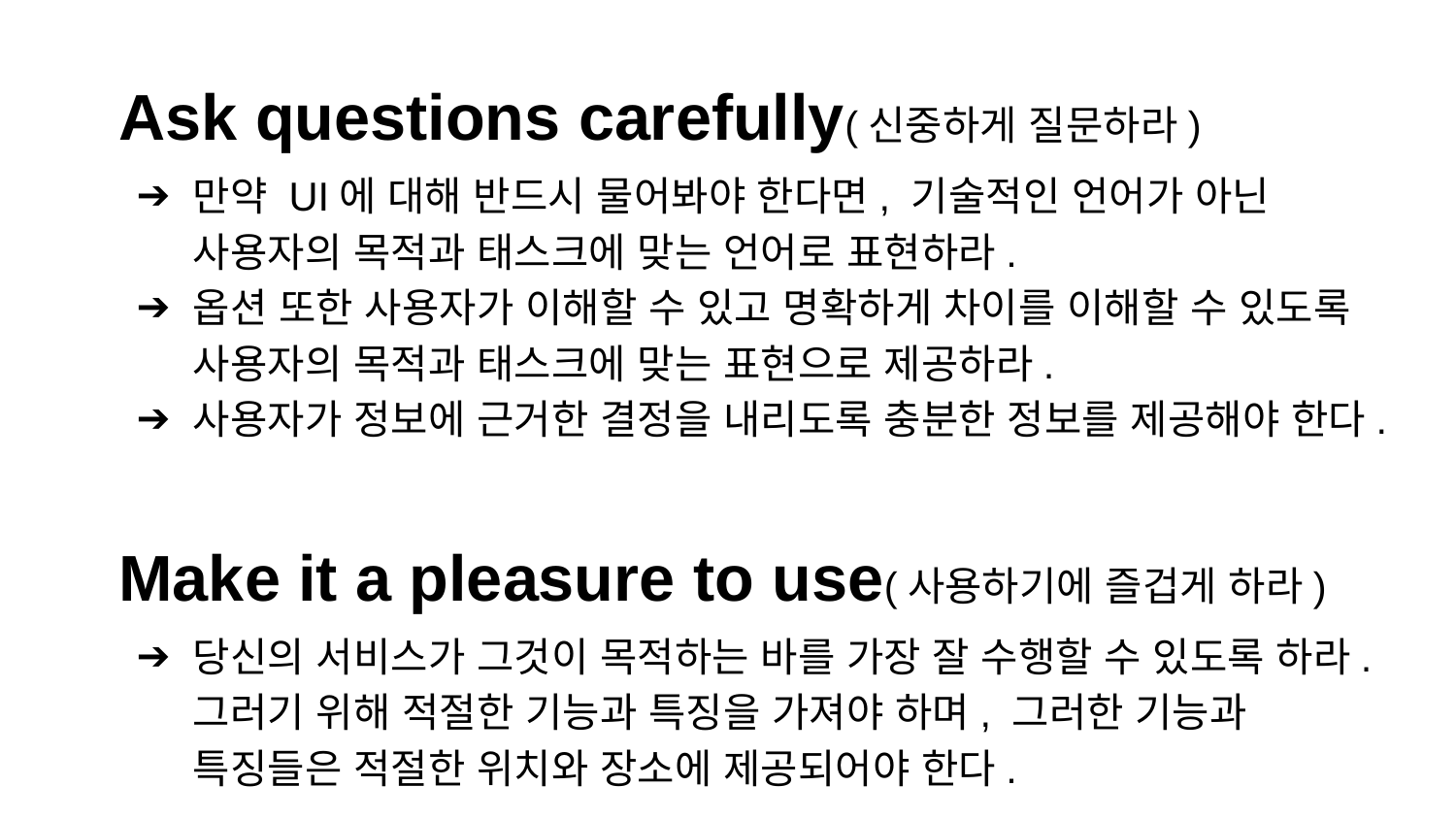

Ask questions carefully(신중하게 질문하라)
만약 UI에 대해 반드시 물어봐야 한다면, 기술적인 언어가 아닌 사용자의 목적과 태스크에 맞는 언어로 표현하라.
옵션 또한 사용자가 이해할 수 있고 명확하게 차이를 이해할 수 있도록 사용자의 목적과 태스크에 맞는 표현으로 제공하라.
사용자가 정보에 근거한 결정을 내리도록 충분한 정보를 제공해야 한다.

Make it a pleasure to use(사용하기에 즐겁게 하라)
당신의 서비스가 그것이 목적하는 바를 가장 잘 수행할 수 있도록 하라. 그러기 위해 적절한 기능과 특징을 가져야 하며, 그러한 기능과 특징들은 적절한 위치와 장소에 제공되어야 한다.